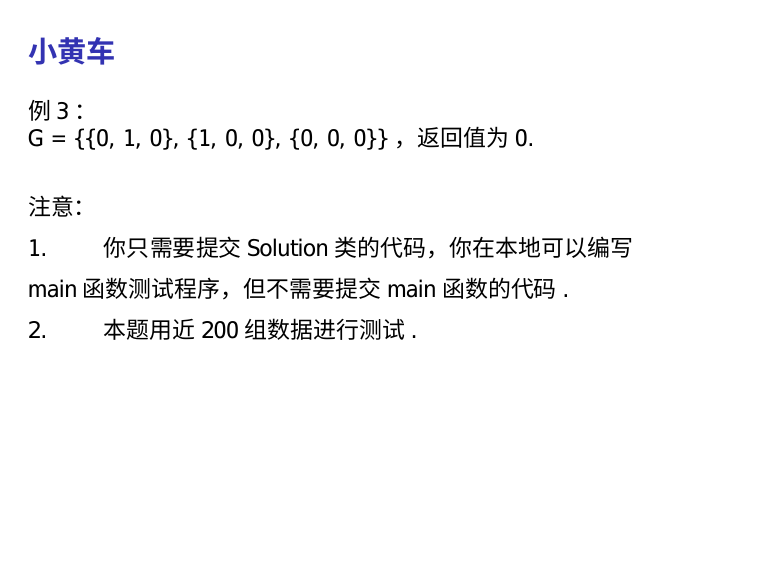

# 小黄车
例3：
G = {{0, 1, 0}, {1, 0, 0}, {0, 0, 0}}，返回值为0.

注意：
1.       你只需要提交Solution类的代码，你在本地可以编写main函数测试程序，但不需要提交main函数的代码.
2.       本题用近200组数据进行测试.